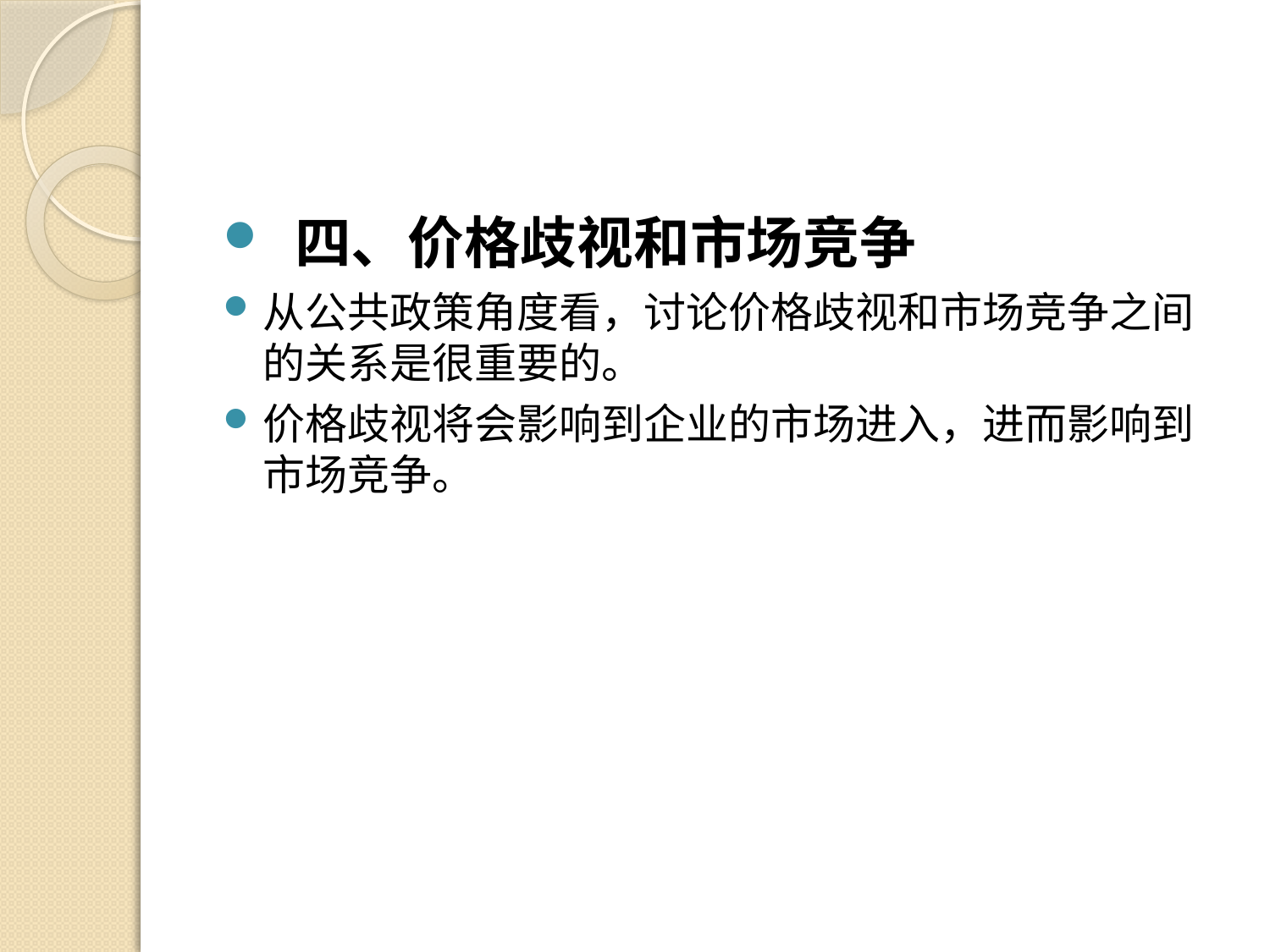

#
 四、价格歧视和市场竞争
从公共政策角度看，讨论价格歧视和市场竞争之间的关系是很重要的。
价格歧视将会影响到企业的市场进入，进而影响到市场竞争。